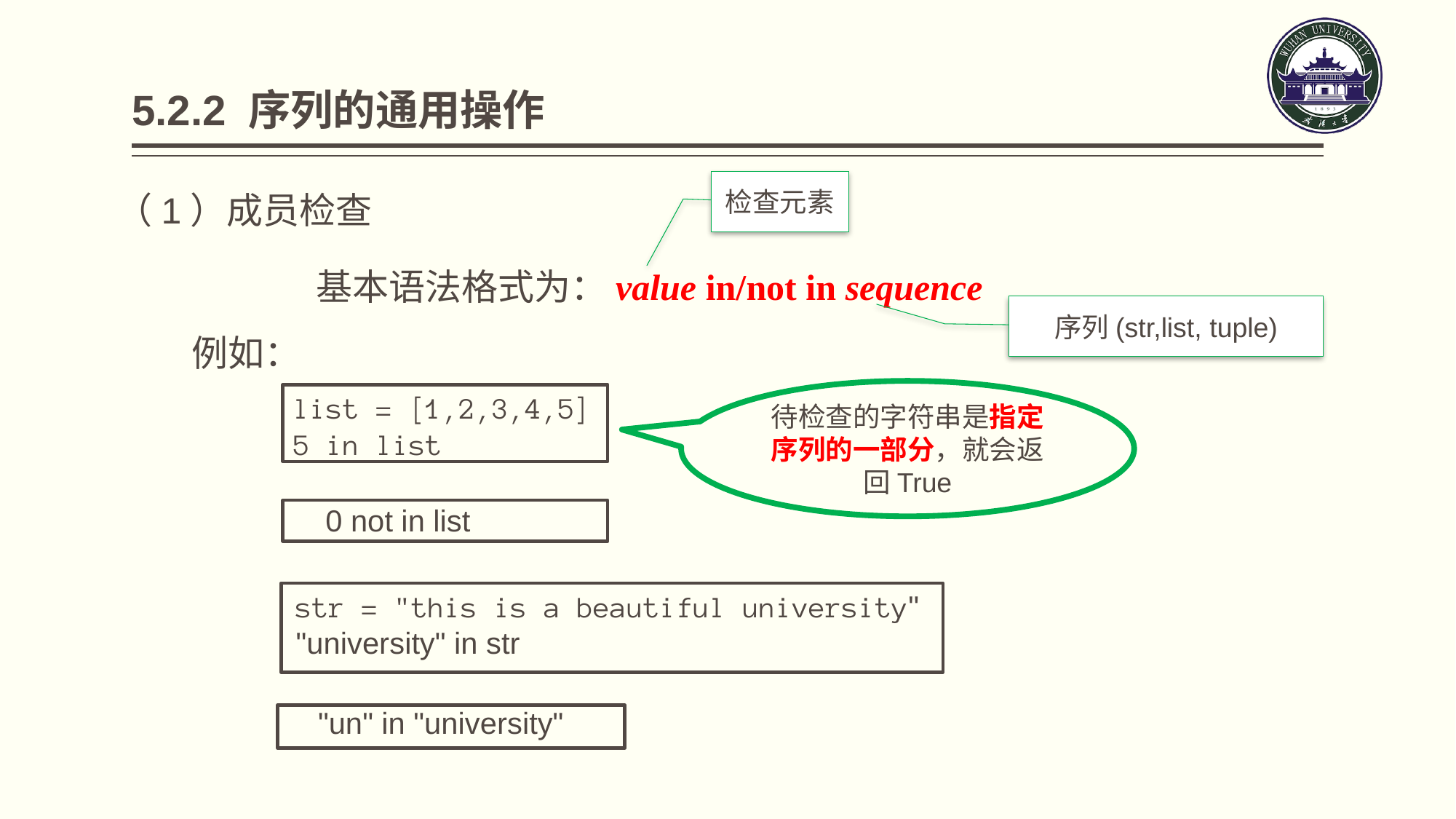

# 5.2.2 序列的通用操作
检查元素
（1）成员检查

	          基本语法格式为：value in/not in sequence
序列(str,list, tuple)
例如：
待检查的字符串是指定序列的一部分，就会返回True

list = [1,2,3,4,5]
5 in list
0 not in list

str = "this is a beautiful university"
"university" in str

"un" in "university"